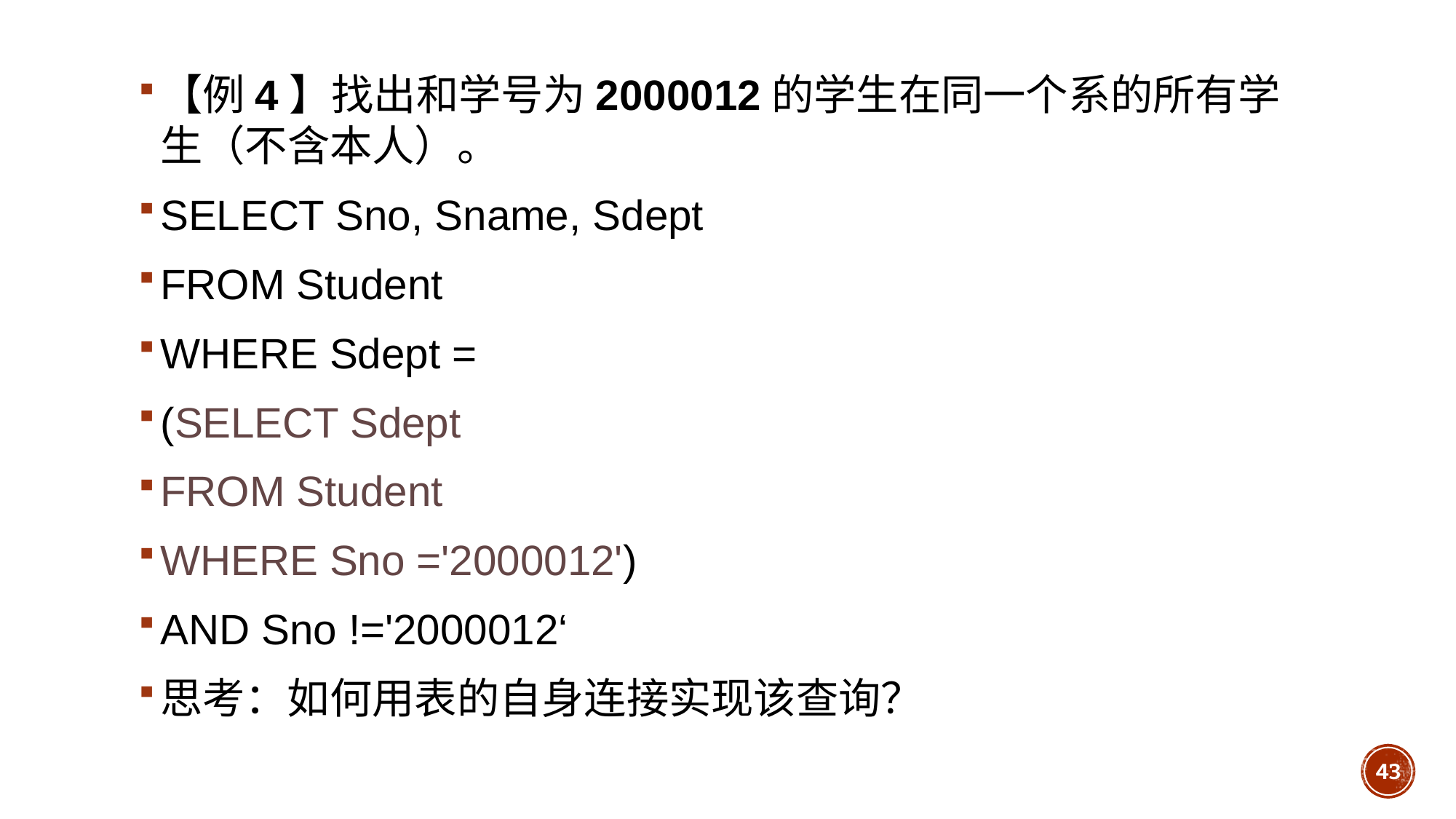

【例4】找出和学号为2000012的学生在同一个系的所有学生（不含本人）。
SELECT Sno, Sname, Sdept
FROM Student
WHERE Sdept =
(SELECT Sdept
FROM Student
WHERE Sno ='2000012')
AND Sno !='2000012‘
思考：如何用表的自身连接实现该查询？
43